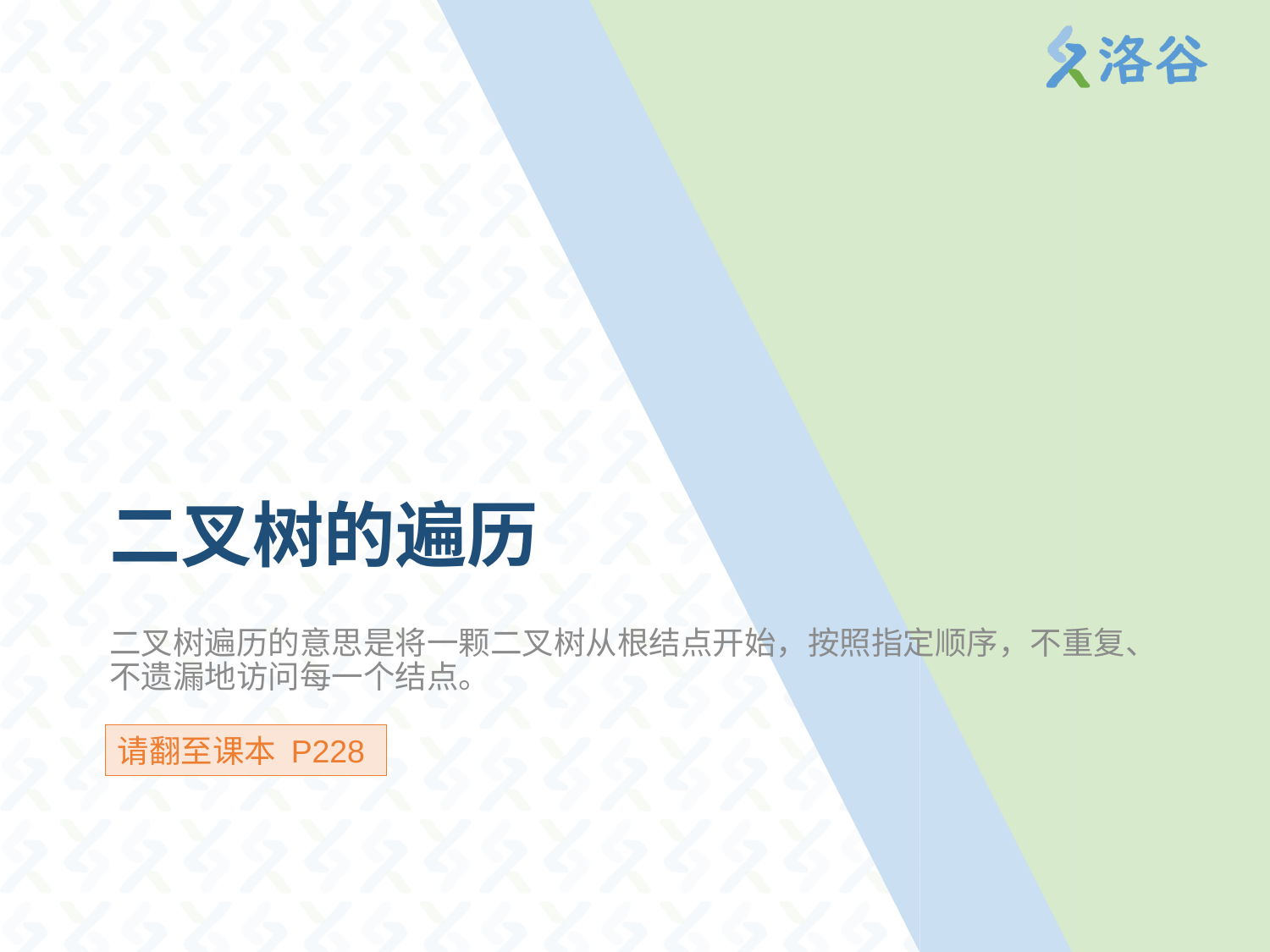

# 二叉树的遍历
二叉树遍历的意思是将一颗二叉树从根结点开始，按照指定顺序，不重复、不遗漏地访问每一个结点。
请翻至课本 P228